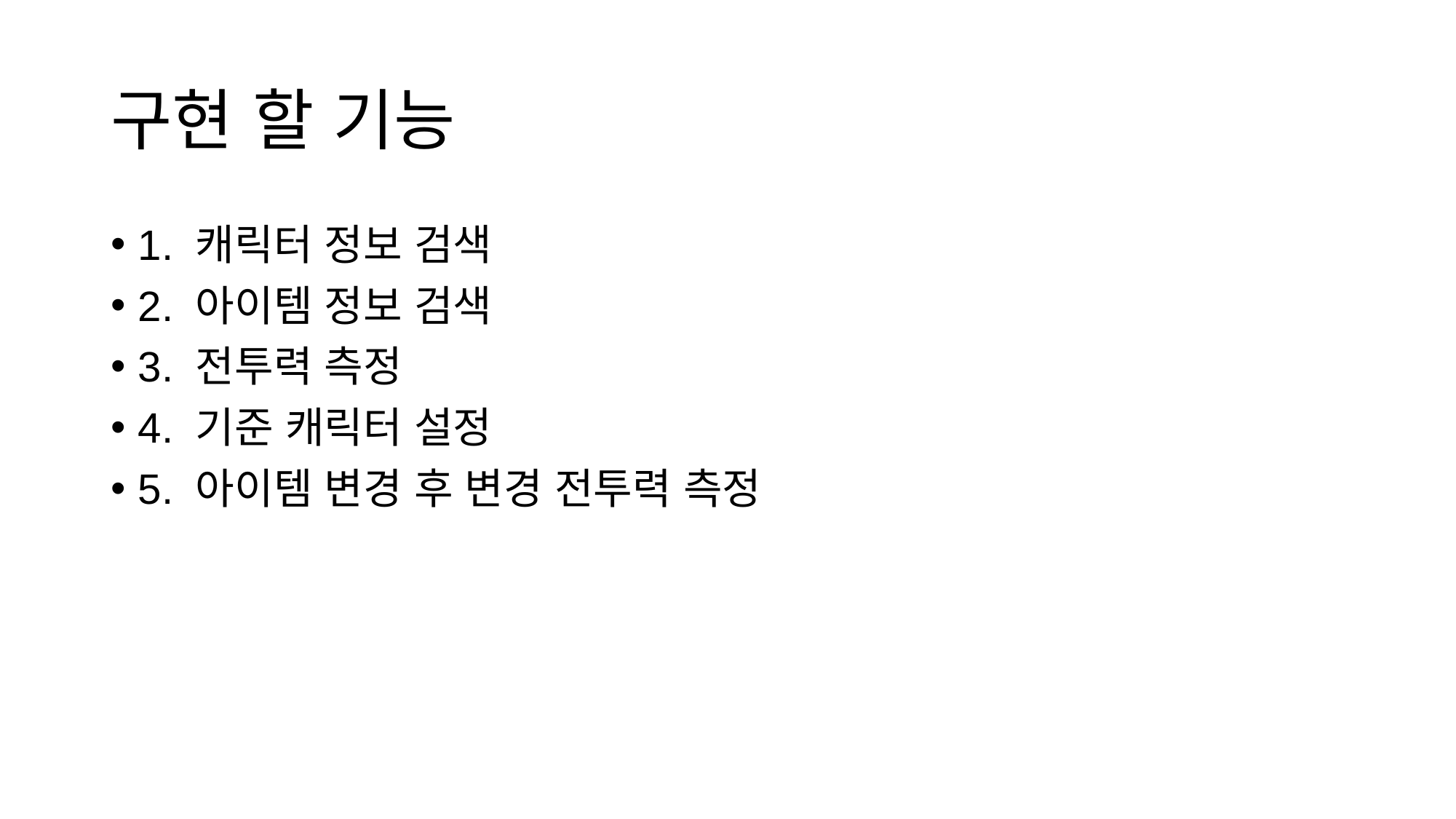

# 구현 할 기능
1. 캐릭터 정보 검색
2. 아이템 정보 검색
3. 전투력 측정
4. 기준 캐릭터 설정
5. 아이템 변경 후 변경 전투력 측정